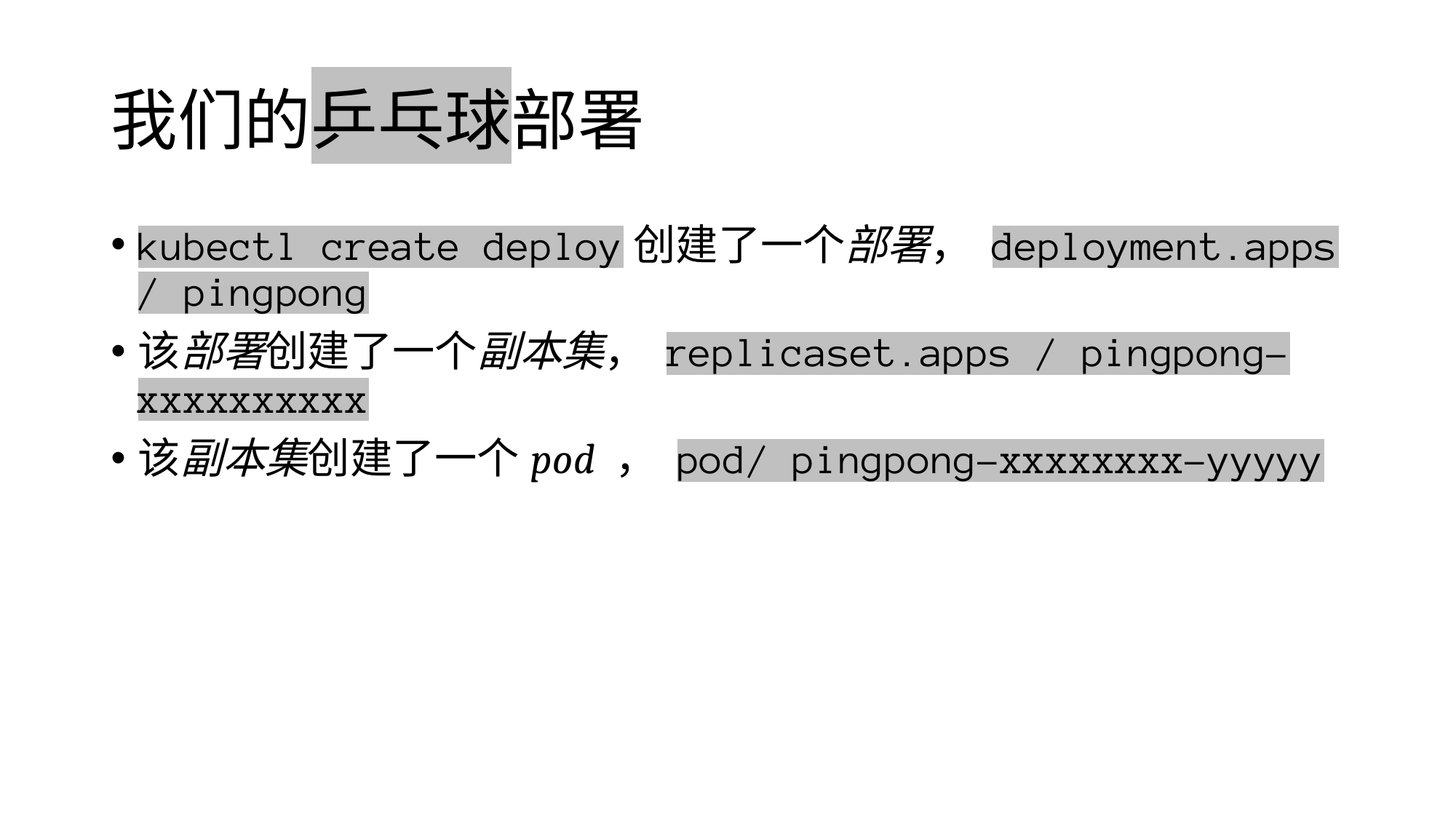

# 我们的乒乓球部署
kubectl create deploy创建了一个部署， deployment.apps / pingpong
该部署创建了一个副本集， replicaset.apps / pingpong-xxxxxxxxxx
该副本集创建了一个pod ， pod/ pingpong-xxxxxxxx-yyyyy